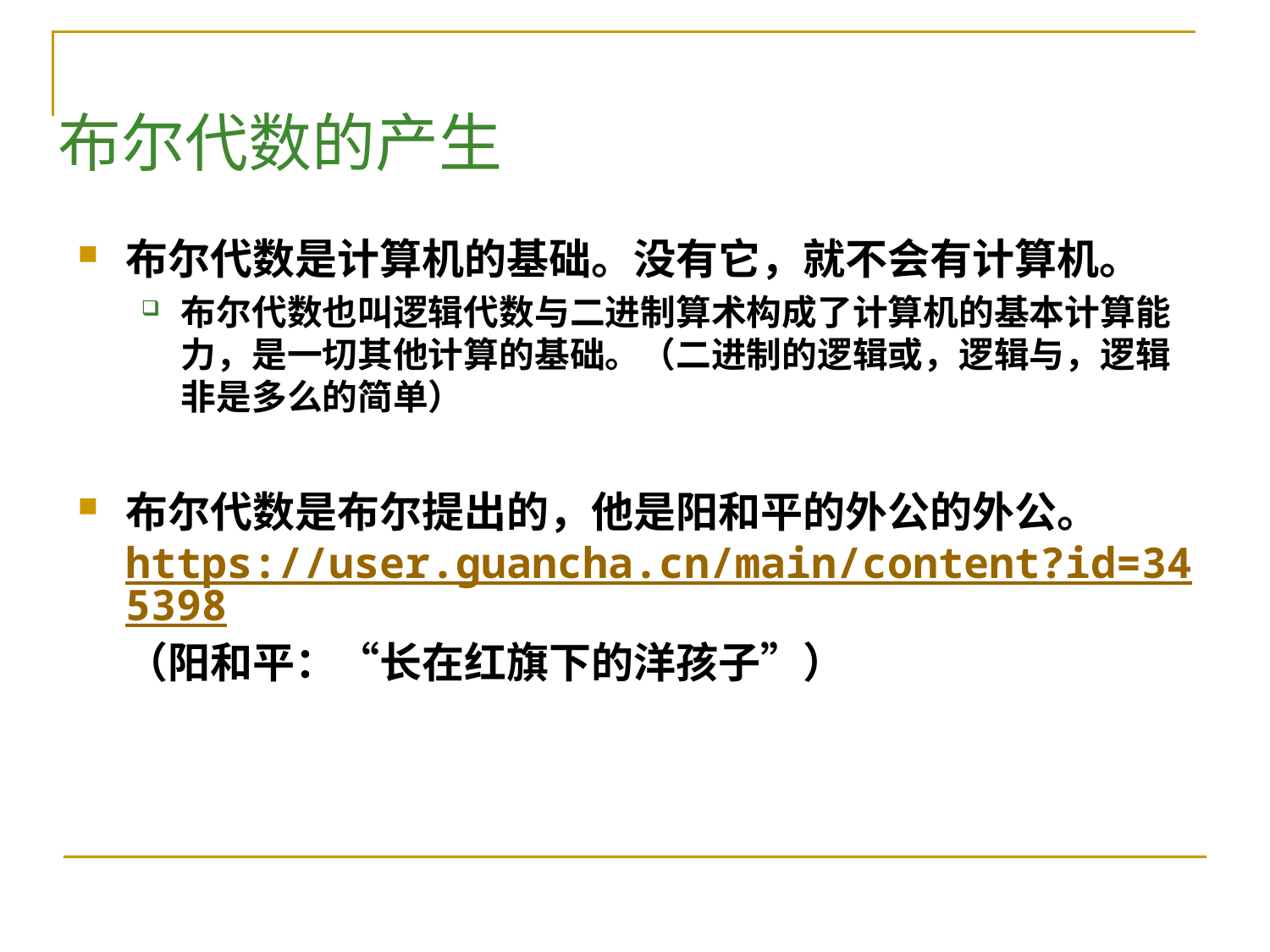

布尔代数的产生
布尔代数是计算机的基础。没有它，就不会有计算机。
布尔代数也叫逻辑代数与二进制算术构成了计算机的基本计算能力，是一切其他计算的基础。（二进制的逻辑或，逻辑与，逻辑非是多么的简单）

布尔代数是布尔提出的，他是阳和平的外公的外公。https://user.guancha.cn/main/content?id=345398（阳和平：“长在红旗下的洋孩子”）